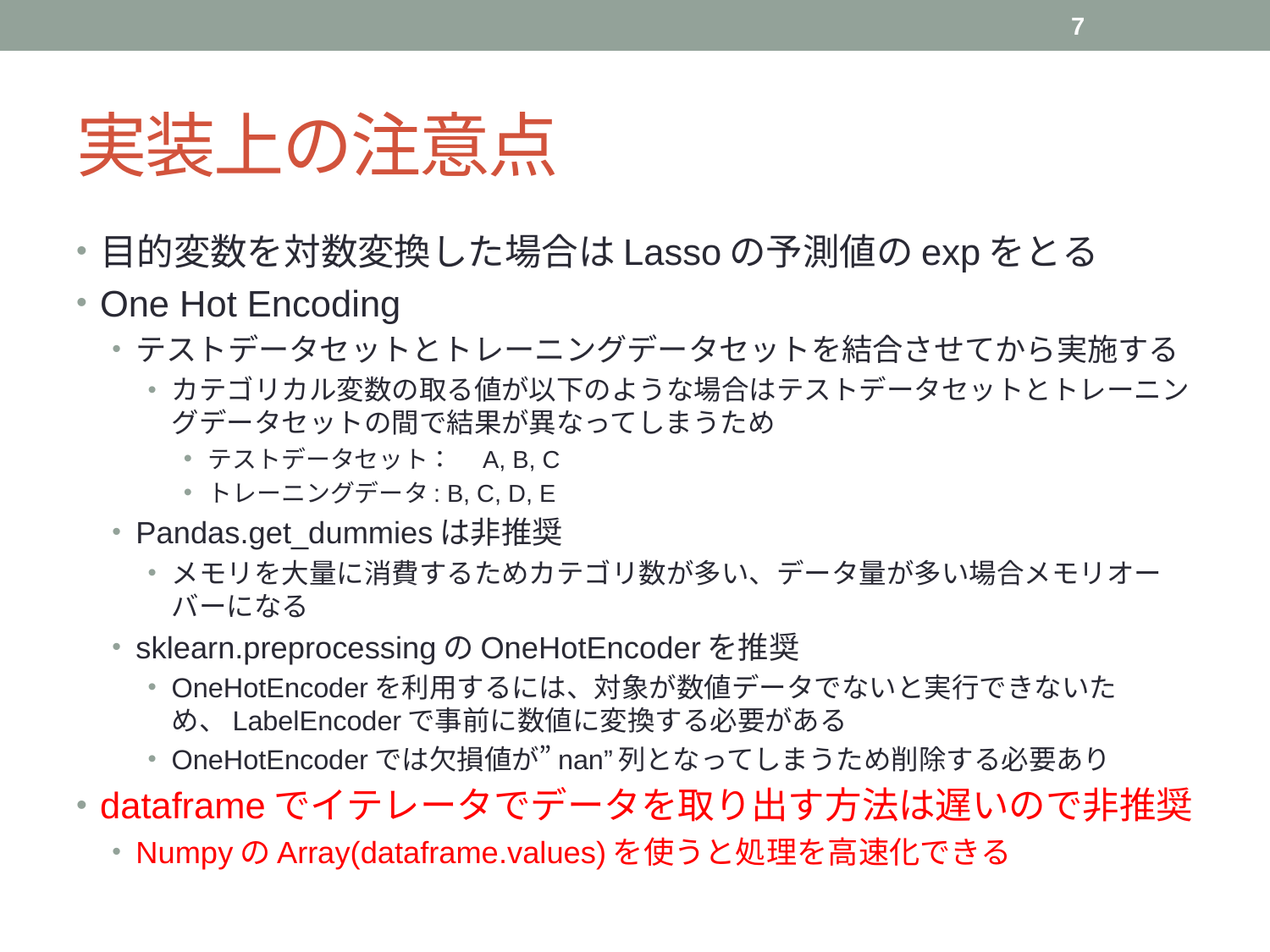

7
# 実装上の注意点
目的変数を対数変換した場合はLassoの予測値のexpをとる
One Hot Encoding
テストデータセットとトレーニングデータセットを結合させてから実施する
カテゴリカル変数の取る値が以下のような場合はテストデータセットとトレーニングデータセットの間で結果が異なってしまうため
テストデータセット：　A, B, C
トレーニングデータ: B, C, D, E
Pandas.get_dummiesは非推奨
メモリを大量に消費するためカテゴリ数が多い、データ量が多い場合メモリオーバーになる
sklearn.preprocessingのOneHotEncoderを推奨
OneHotEncoderを利用するには、対象が数値データでないと実行できないため、LabelEncoderで事前に数値に変換する必要がある
OneHotEncoderでは欠損値が”nan”列となってしまうため削除する必要あり
dataframeでイテレータでデータを取り出す方法は遅いので非推奨
NumpyのArray(dataframe.values)を使うと処理を高速化できる